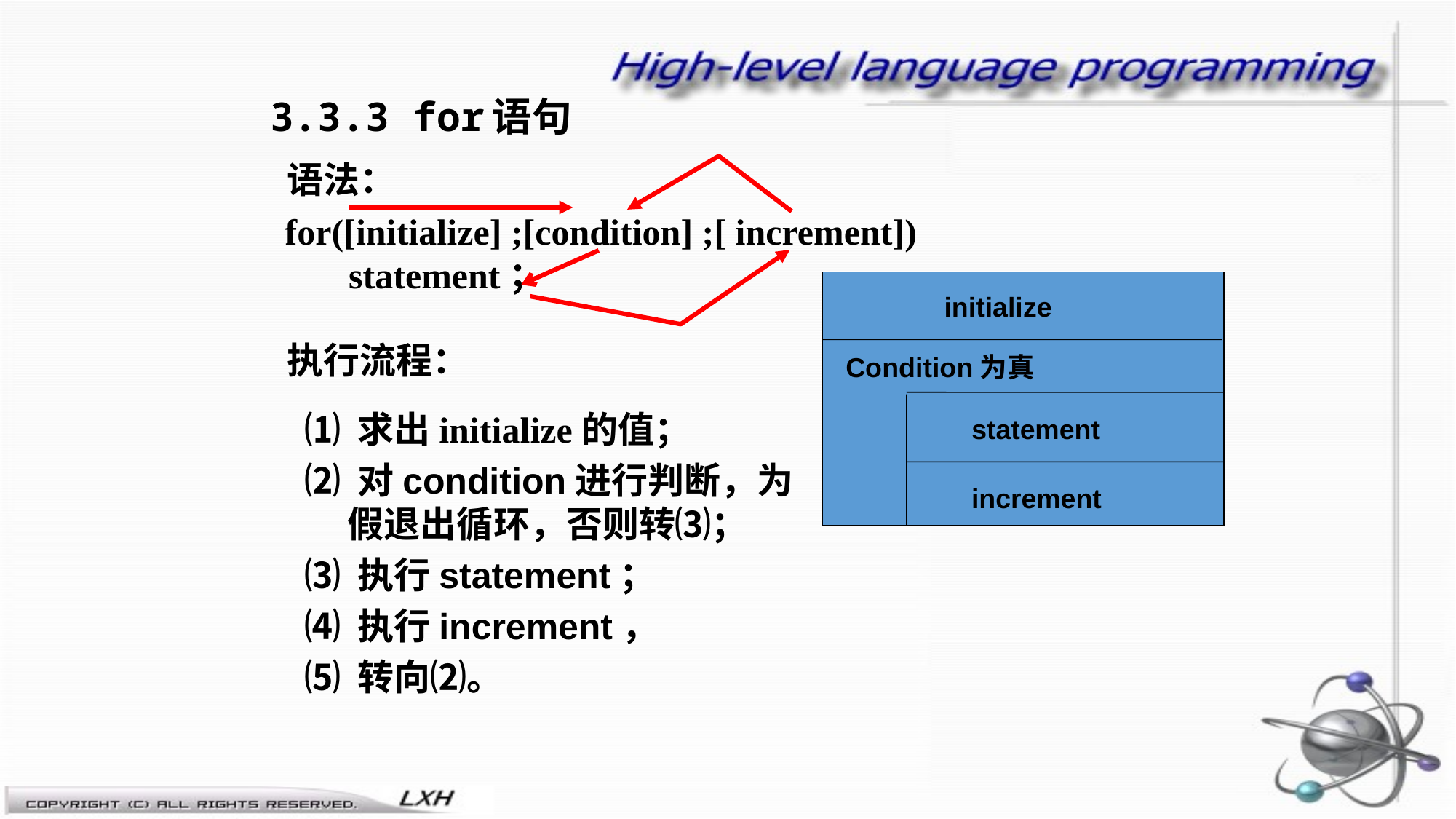

# 3.3.3 for语句
语法：

for([initialize] ;[condition] ;[ increment])
       statement；

initialize

Condition为真

statement

increment
执行流程：
⑴ 求出initialize的值；
⑵ 对condition进行判断，为假退出循环，否则转⑶；
⑶ 执行statement；
⑷ 执行increment，
⑸ 转向⑵。